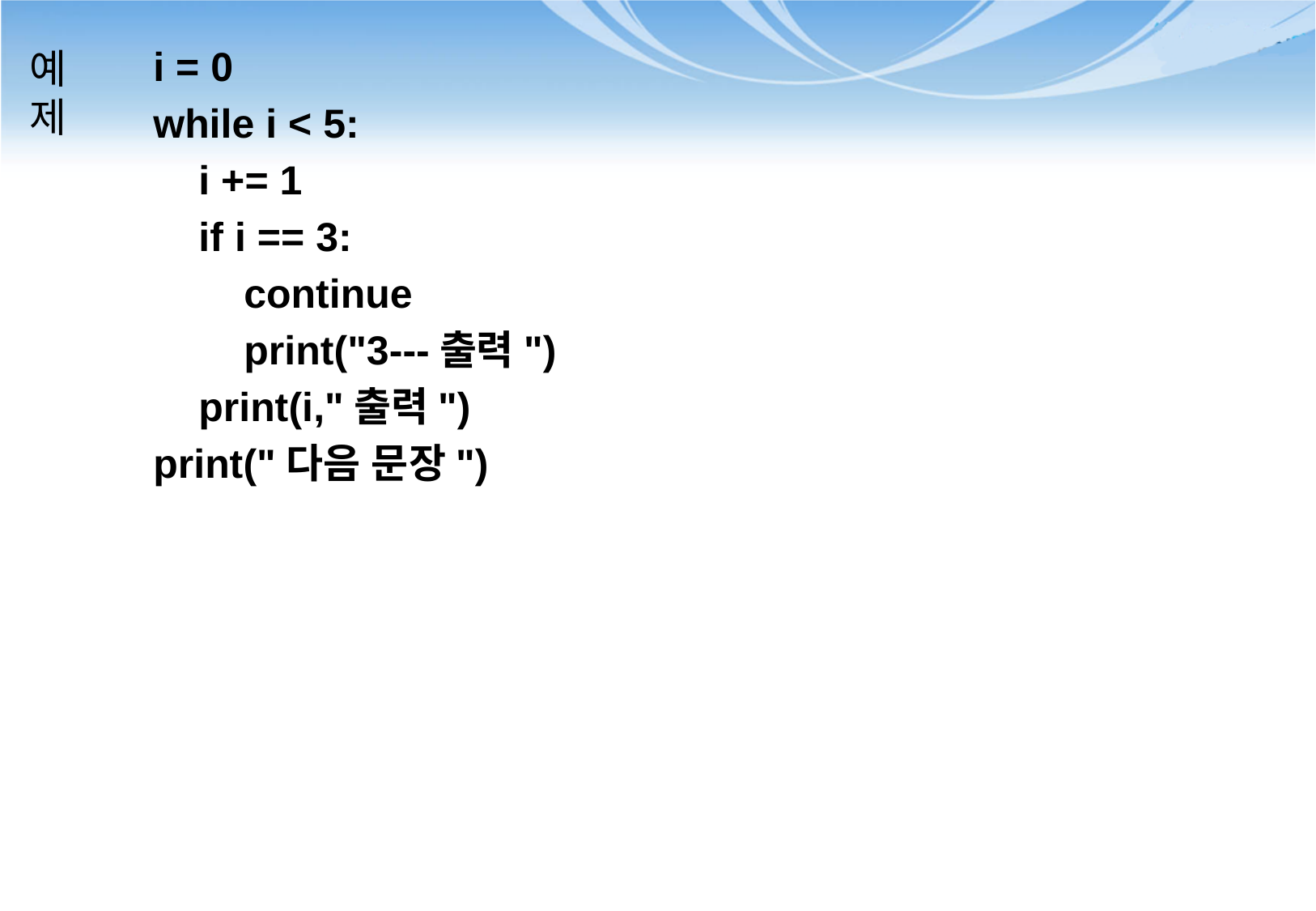

# 예 제
i = 0
while i < 5:
    i += 1
    if i == 3:
        continue
        print("3---출력")
    print(i,"출력")
print("다음 문장")